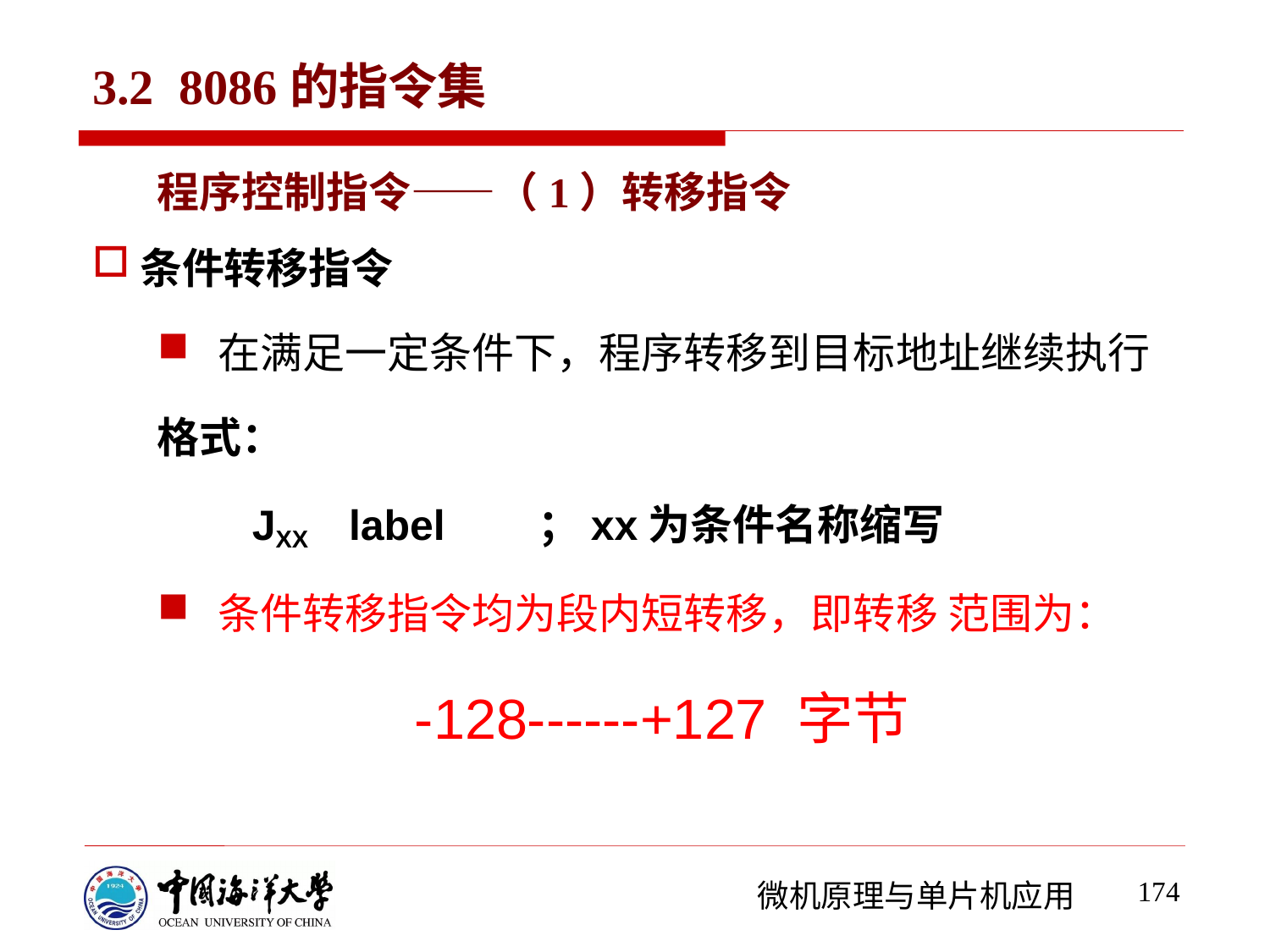

# 3.2  8086的指令集
程序控制指令——（1）转移指令
条件转移指令
在满足一定条件下，程序转移到目标地址继续执行
格式：
        JXX      label	；xx为条件名称缩写
条件转移指令均为段内短转移，即转移 范围为：
 -128------+127 字节

174